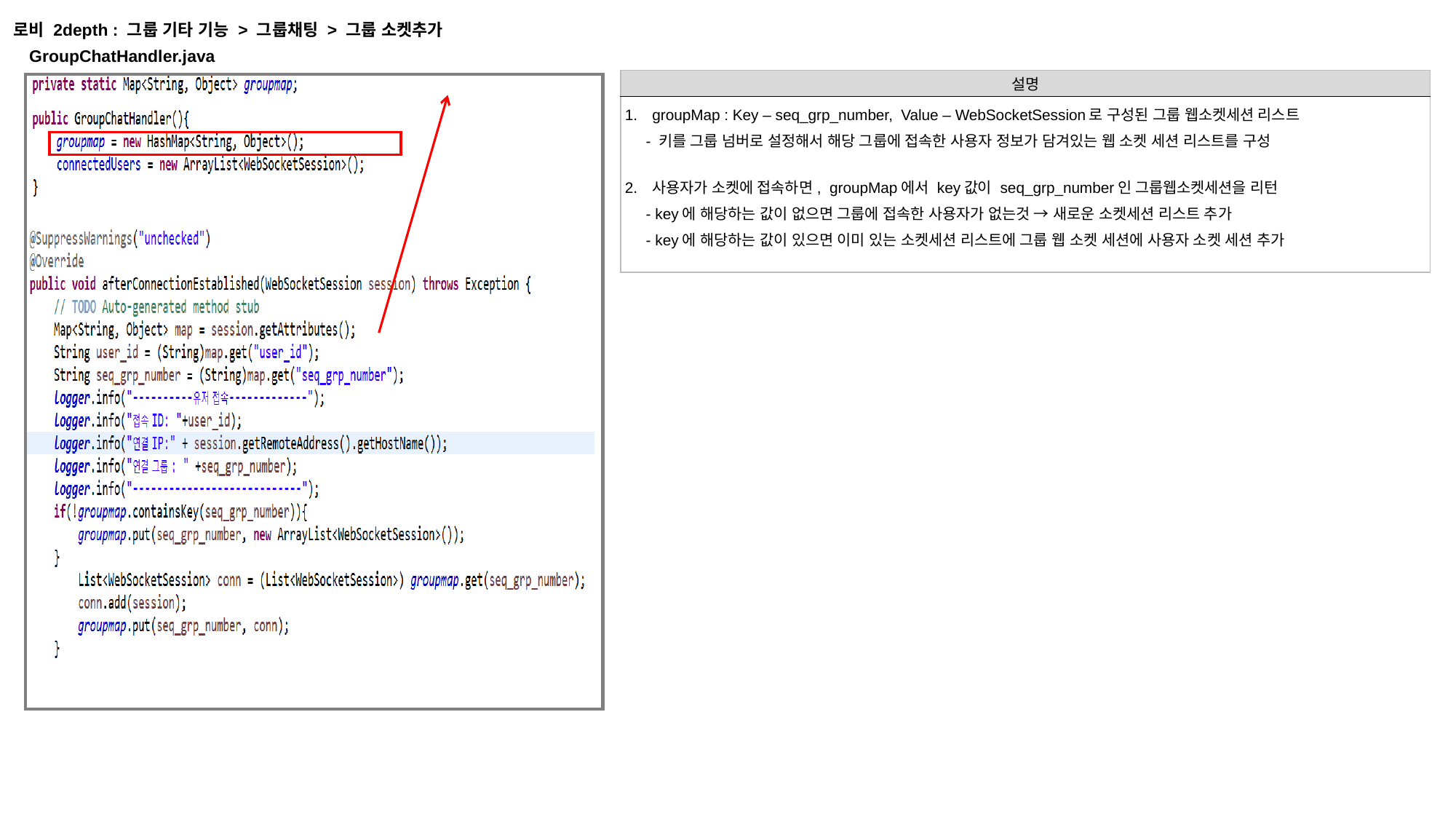

로비 2depth : 그룹 기타 기능 > 그룹채팅 > 그룹 소켓추가
GroupChatHandler.java
| 설명 |
| --- |
| groupMap : Key – seq\_grp\_number, Value – WebSocketSession로 구성된 그룹 웹소켓세션 리스트 - 키를 그룹 넘버로 설정해서 해당 그룹에 접속한 사용자 정보가 담겨있는 웹 소켓 세션 리스트를 구성 사용자가 소켓에 접속하면, groupMap에서 key값이 seq\_grp\_number인 그룹웹소켓세션을 리턴 - key에 해당하는 값이 없으면 그룹에 접속한 사용자가 없는것 → 새로운 소켓세션 리스트 추가 - key에 해당하는 값이 있으면 이미 있는 소켓세션 리스트에 그룹 웹 소켓 세션에 사용자 소켓 세션 추가 |